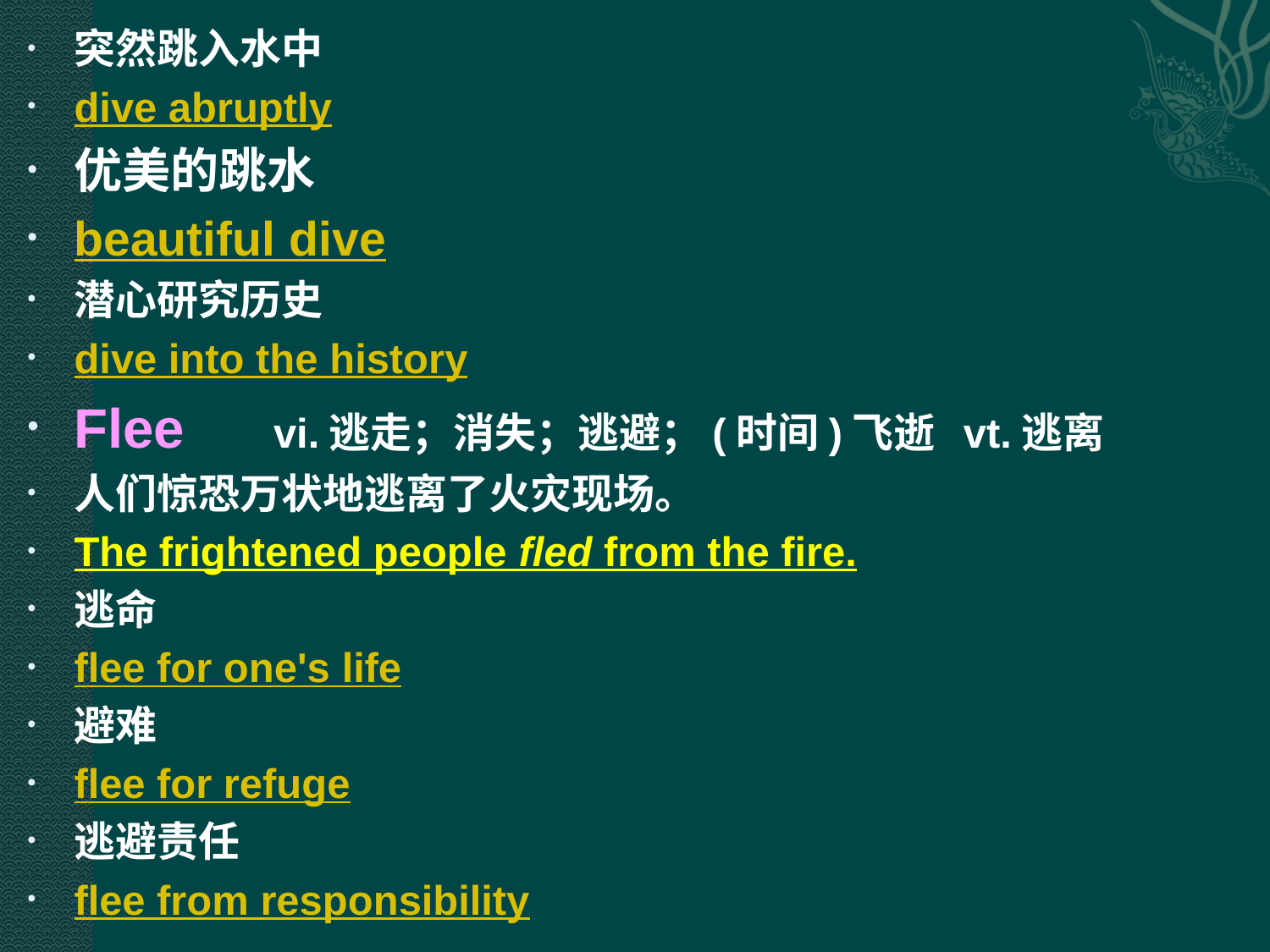

突然跳入水中
dive abruptly
优美的跳水
beautiful dive
潜心研究历史
dive into the history
Flee 　 vi.逃走；消失；逃避；(时间)飞逝  vt.逃离
人们惊恐万状地逃离了火灾现场。
The frightened people fled from the fire.
逃命
flee for one's life
避难
flee for refuge
逃避责任
flee from responsibility